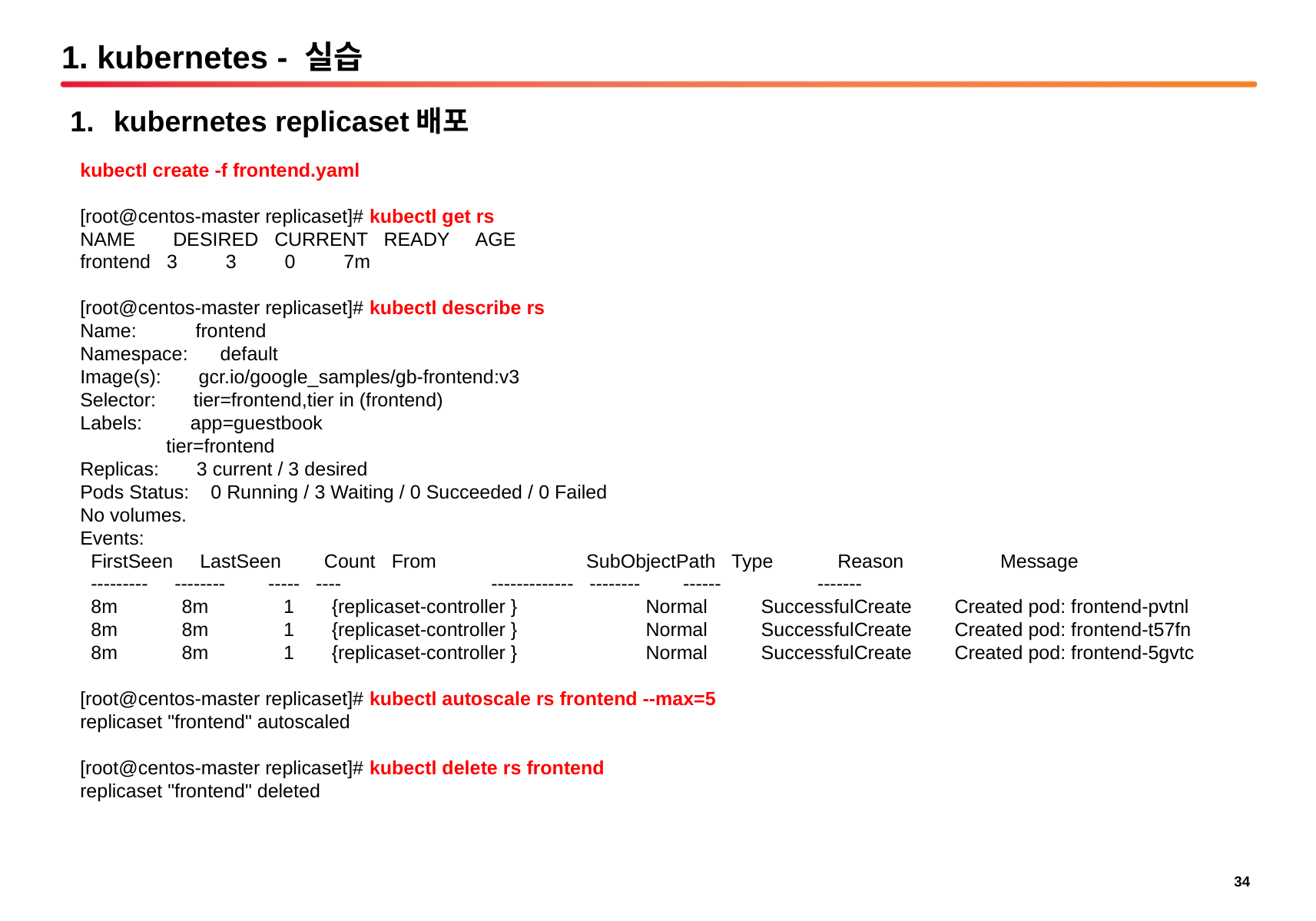

# 1. kubernetes - 실습
kubernetes replicaset배포

kubectl create -f frontend.yaml

[root@centos-master replicaset]# kubectl get rs
NAME       DESIRED   CURRENT   READY     AGE
frontend   3         3         0         7m

[root@centos-master replicaset]# kubectl describe rs
Name:           frontend
Namespace:      default
Image(s):       gcr.io/google_samples/gb-frontend:v3
Selector:       tier=frontend,tier in (frontend)
Labels:         app=guestbook
                tier=frontend
Replicas:       3 current / 3 desired
Pods Status:    0 Running / 3 Waiting / 0 Succeeded / 0 Failed
No volumes.
Events:
  FirstSeen     LastSeen        Count   From                            SubObjectPath   Type            Reason                  Message
  ---------     --------        -----   ----                            -------------   --------        ------                  -------
  8m            8m              1       {replicaset-controller }                        Normal          SuccessfulCreate        Created pod: frontend-pvtnl
  8m            8m              1       {replicaset-controller }                        Normal          SuccessfulCreate        Created pod: frontend-t57fn
  8m            8m              1       {replicaset-controller }                        Normal          SuccessfulCreate        Created pod: frontend-5gvtc

[root@centos-master replicaset]# kubectl autoscale rs frontend --max=5
replicaset "frontend" autoscaled

[root@centos-master replicaset]# kubectl delete rs frontend
replicaset "frontend" deleted